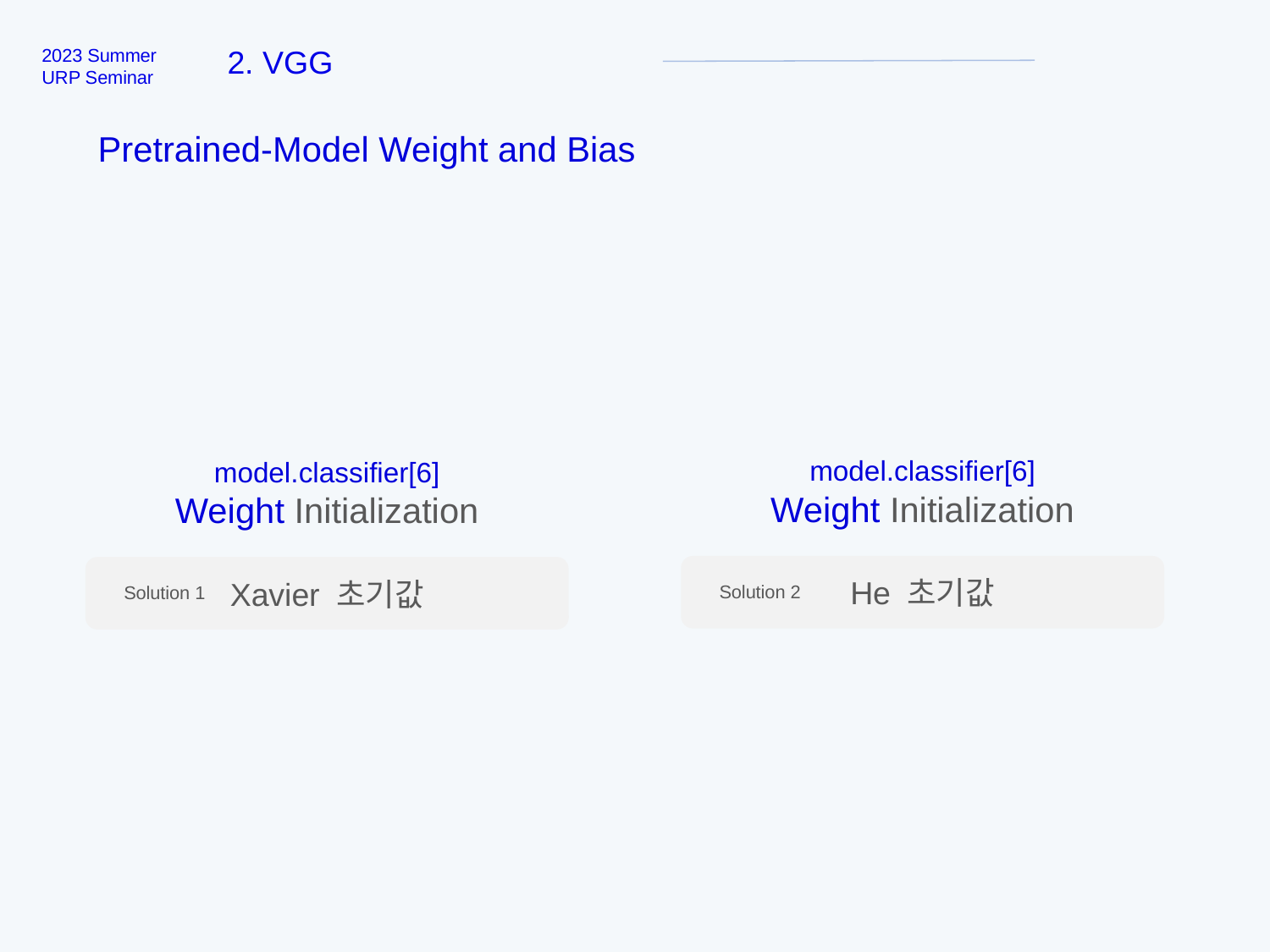

2. VGG
2023 Summer
URP Seminar
Pretrained-Model Weight and Bias
model.classifier[6]
Weight Initialization
He 초기값
Solution 2
model.classifier[6]
Weight Initialization
Xavier 초기값
Solution 1